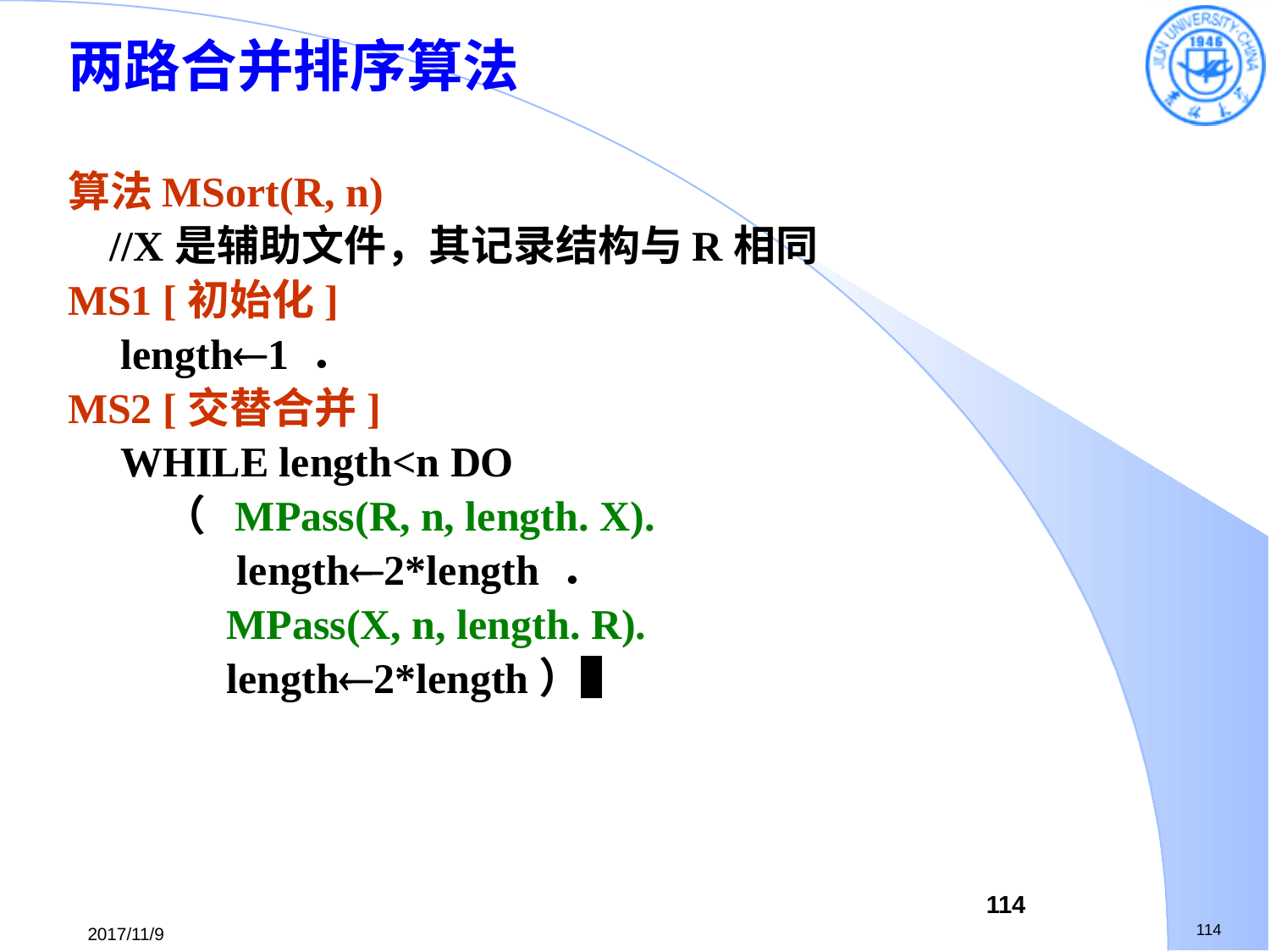

两路合并排序算法

算法MSort(R, n)
    //X是辅助文件，其记录结构与R相同
MS1 [初始化]
     length←1 ．
MS2 [交替合并]
     WHILE length<n DO
         （  MPass(R, n, length. X).
                length←2*length ．
               MPass(X, n, length. R).
               length←2*length）▌

114